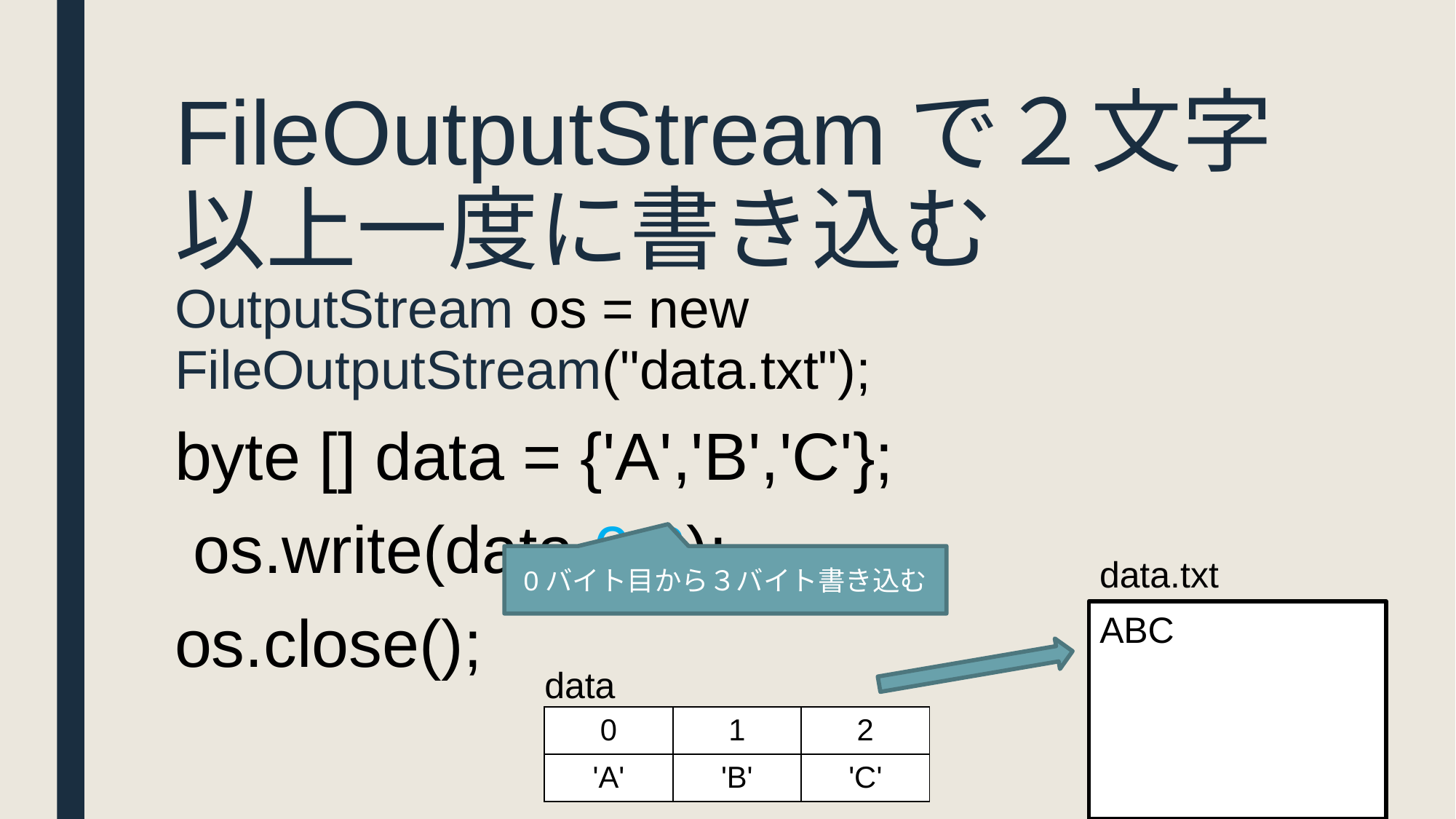

# FileOutputStreamで２文字以上一度に書き込む
OutputStream os = new FileOutputStream("data.txt");
byte [] data = {'A','B','C'};
 os.write(data,0,3);
os.close();
0バイト目から３バイト書き込む
data.txt
ABC

data
| 0 | 1 | 2 |
| --- | --- | --- |
| 'A' | 'B' | 'C' |